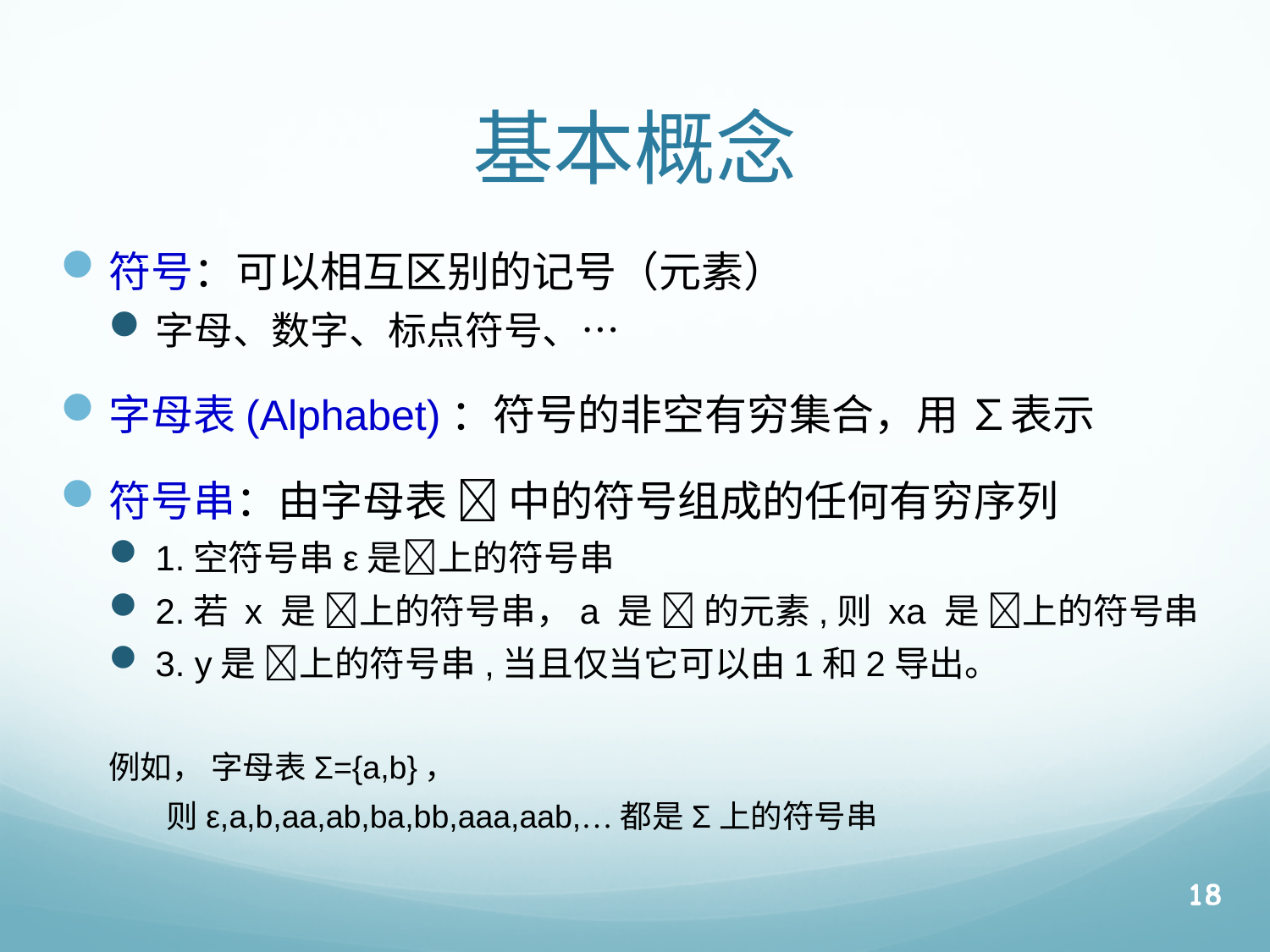

# 基本概念
符号：可以相互区别的记号（元素）
字母、数字、标点符号、…
字母表(Alphabet)：符号的非空有穷集合，用 ∑表示
符号串：由字母表 Σ 中的符号组成的任何有穷序列
1.空符号串ε是Σ上的符号串
2.若 x 是 Σ上的符号串，a 是 Σ 的元素,则 xa 是 Σ上的符号串
3. y是 Σ上的符号串,当且仅当它可以由1和2导出。

例如， 字母表Σ={a,b}，
       则ε,a,b,aa,ab,ba,bb,aaa,aab,…都是Σ上的符号串
18